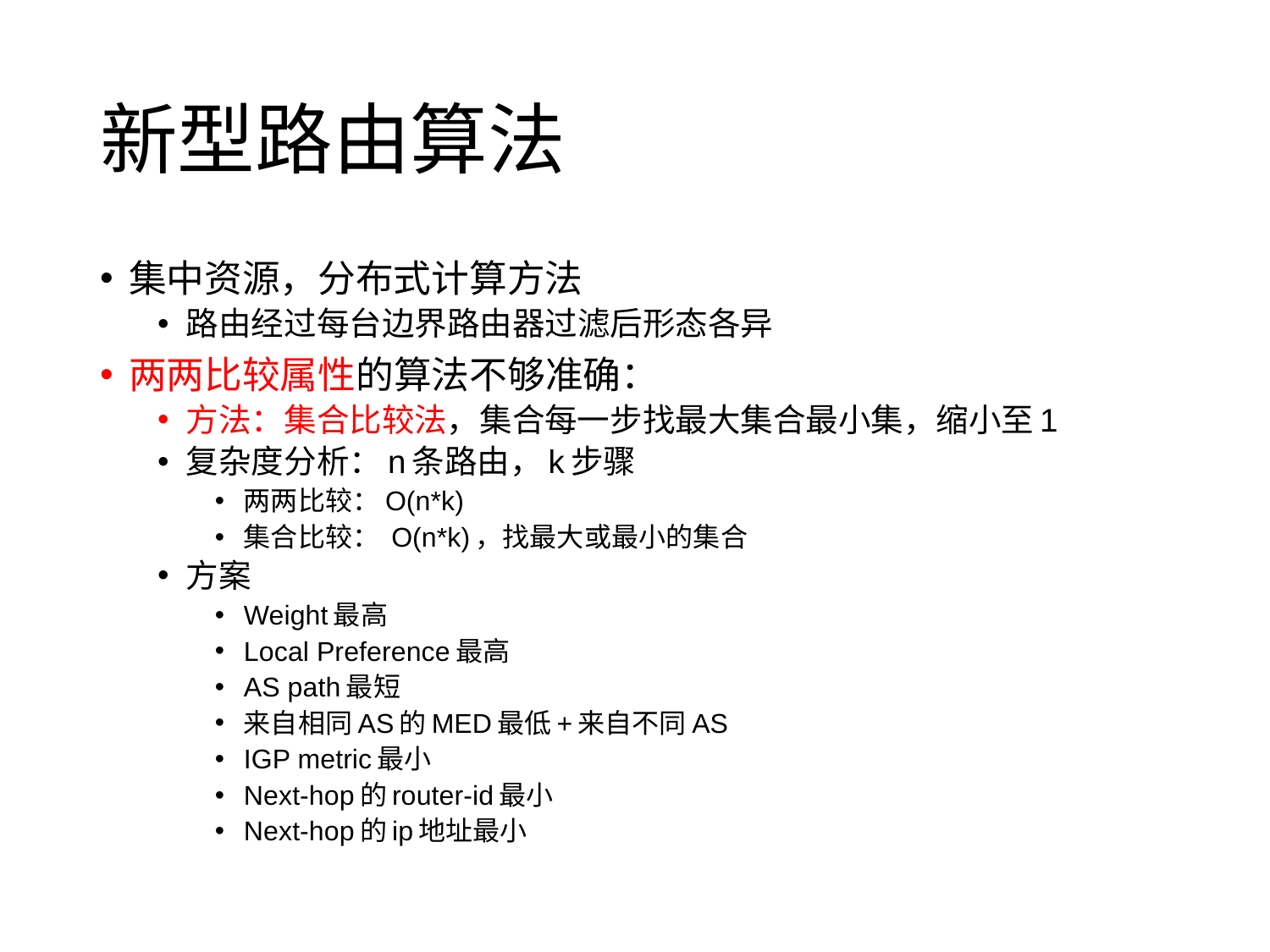

# 新型路由算法
集中资源，分布式计算方法
路由经过每台边界路由器过滤后形态各异
两两比较属性的算法不够准确：
方法：集合比较法，集合每一步找最大集合最小集，缩小至1
复杂度分析：n条路由，k步骤
两两比较：O(n*k)
集合比较： O(n*k)，找最大或最小的集合
方案
Weight最高
Local Preference最高
AS path最短
来自相同AS的MED最低+来自不同AS
IGP metric最小
Next-hop的router-id最小
Next-hop的ip地址最小